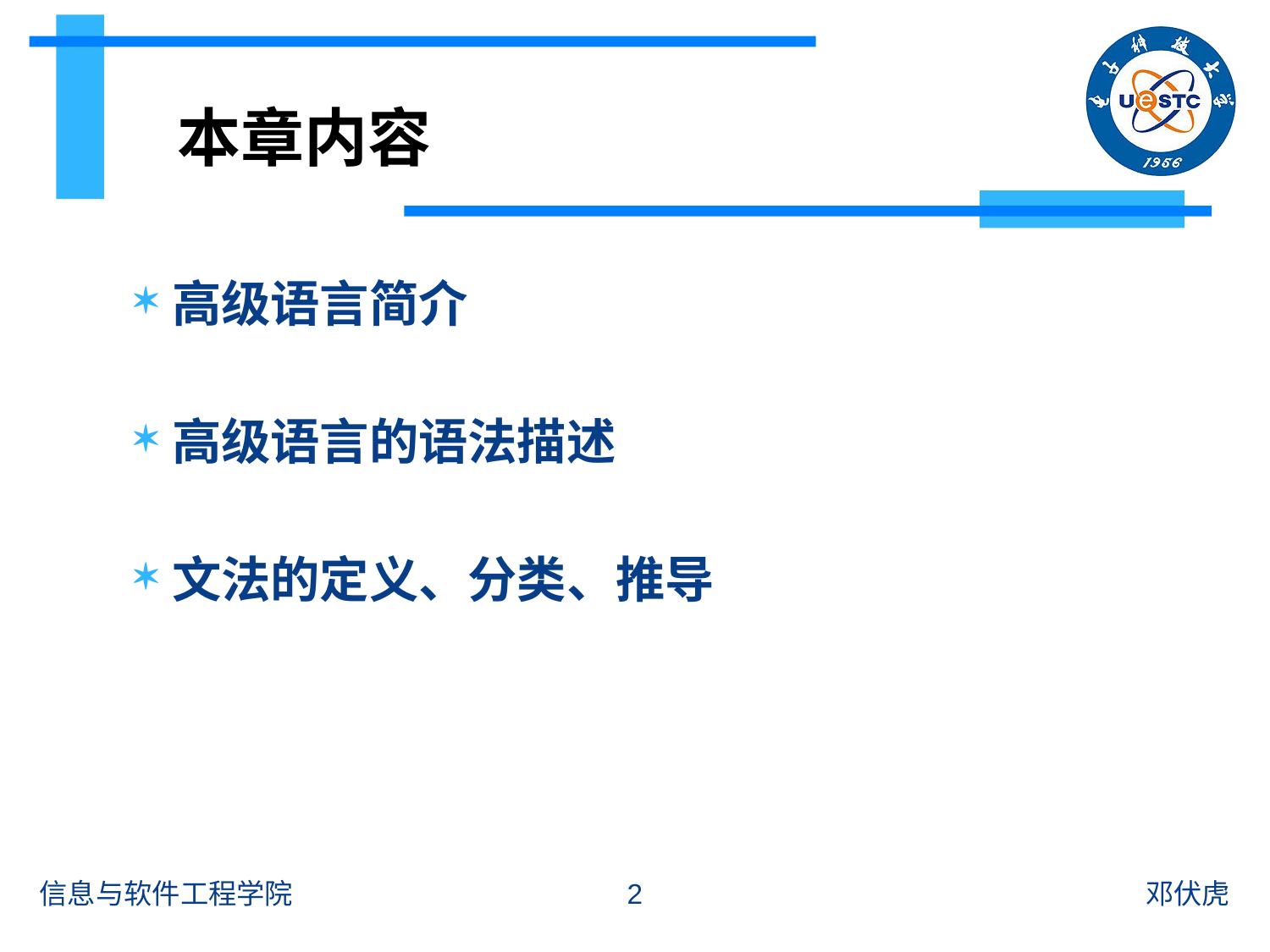

# 本章内容
高级语言简介

高级语言的语法描述

文法的定义、分类、推导
2
信息与软件工程学院
邓伏虎